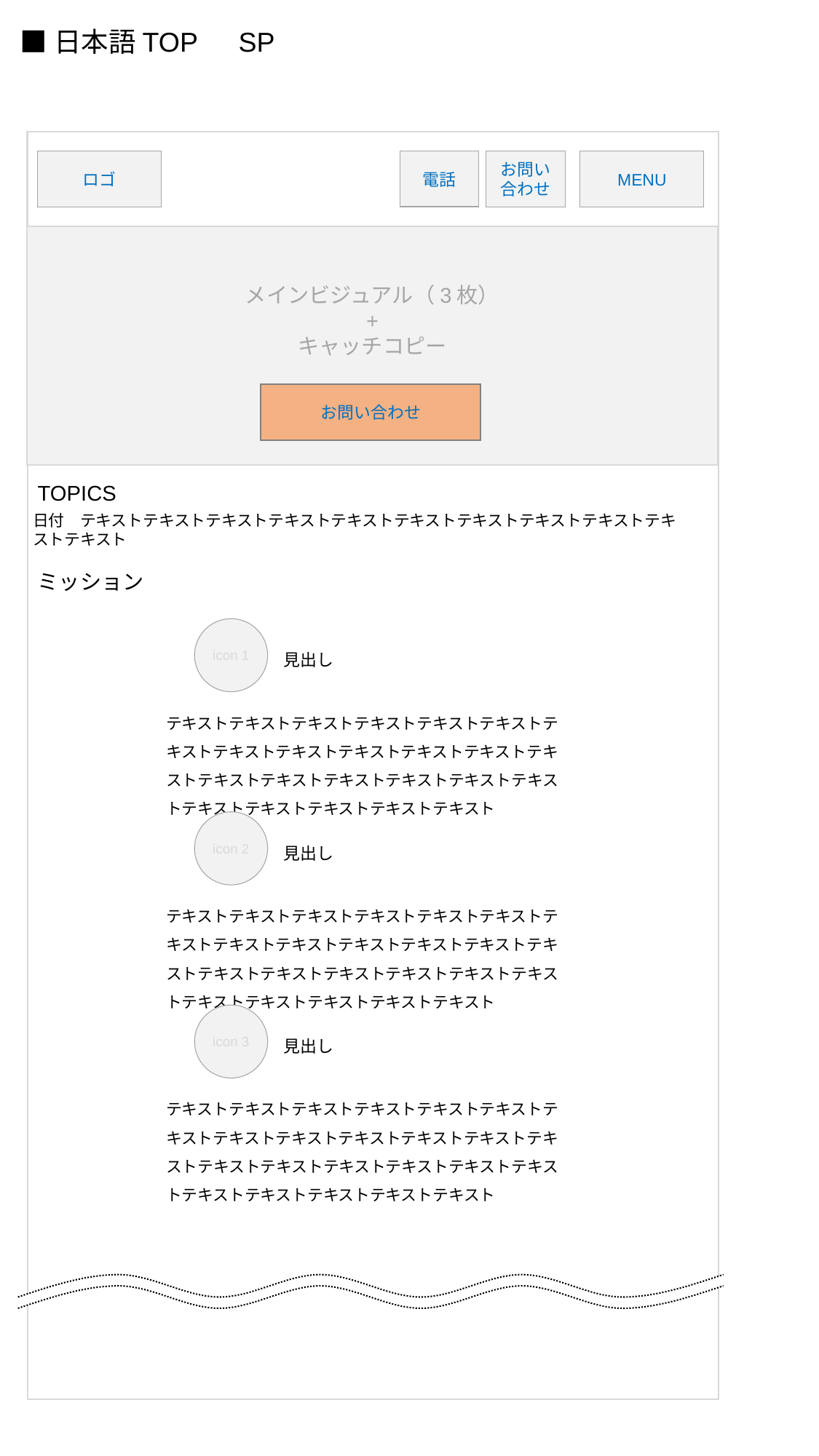

■日本語TOP　SP

電話
お問い合わせ
MENU
ロゴ
メインビジュアル（3枚）
+
キャッチコピー

お問い合わせ
TOPICS

日付　テキストテキストテキストテキストテキストテキストテキストテキストテキストテキストテキスト
ミッション

icon 1
見出し
テキストテキストテキストテキストテキストテキストテキストテキストテキストテキストテキストテキストテキストテキストテキストテキストテキストテキストテキストテキストテキストテキストテキストテキスト

icon 2
見出し
テキストテキストテキストテキストテキストテキストテキストテキストテキストテキストテキストテキストテキストテキストテキストテキストテキストテキストテキストテキストテキストテキストテキストテキスト

icon 3
見出し
テキストテキストテキストテキストテキストテキストテキストテキストテキストテキストテキストテキストテキストテキストテキストテキストテキストテキストテキストテキストテキストテキストテキストテキスト